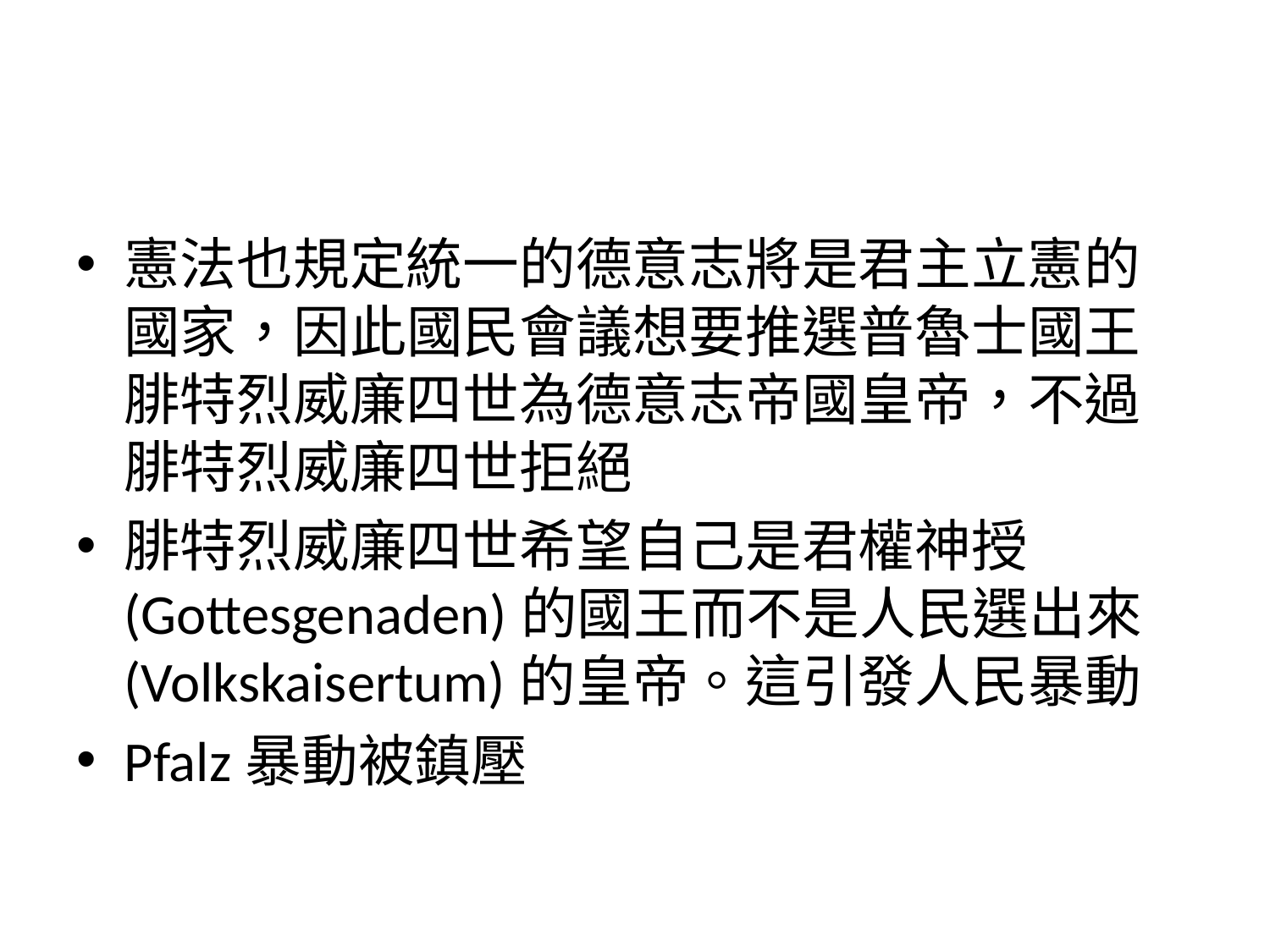

#
憲法也規定統一的德意志將是君主立憲的國家，因此國民會議想要推選普魯士國王腓特烈威廉四世為德意志帝國皇帝，不過腓特烈威廉四世拒絕
腓特烈威廉四世希望自己是君權神授(Gottesgenaden)的國王而不是人民選出來(Volkskaisertum)的皇帝。這引發人民暴動
Pfalz暴動被鎮壓